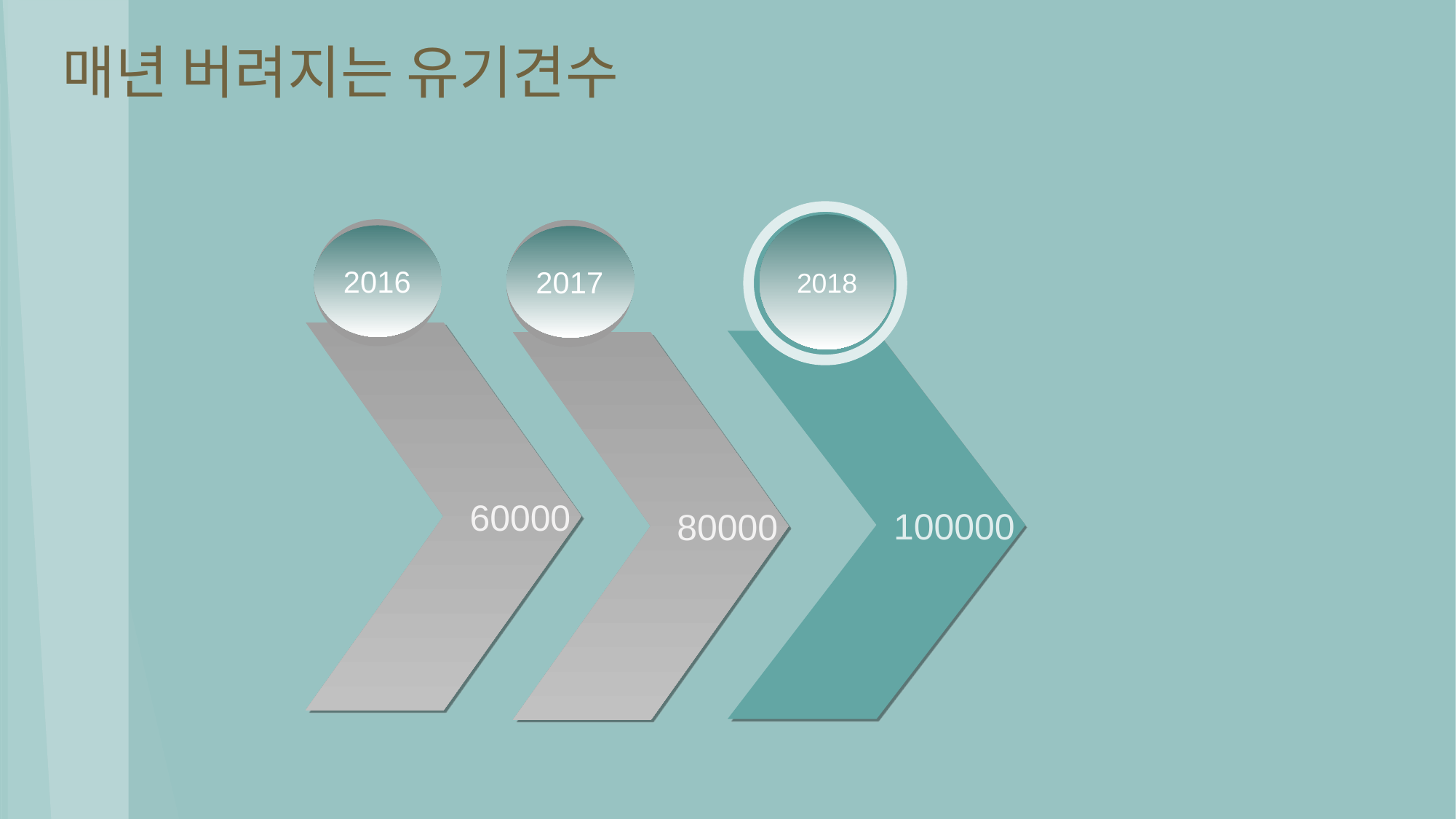

매년 버려지는 유기견수

2018

2016

2017

2017

2017

60000
100000
80000